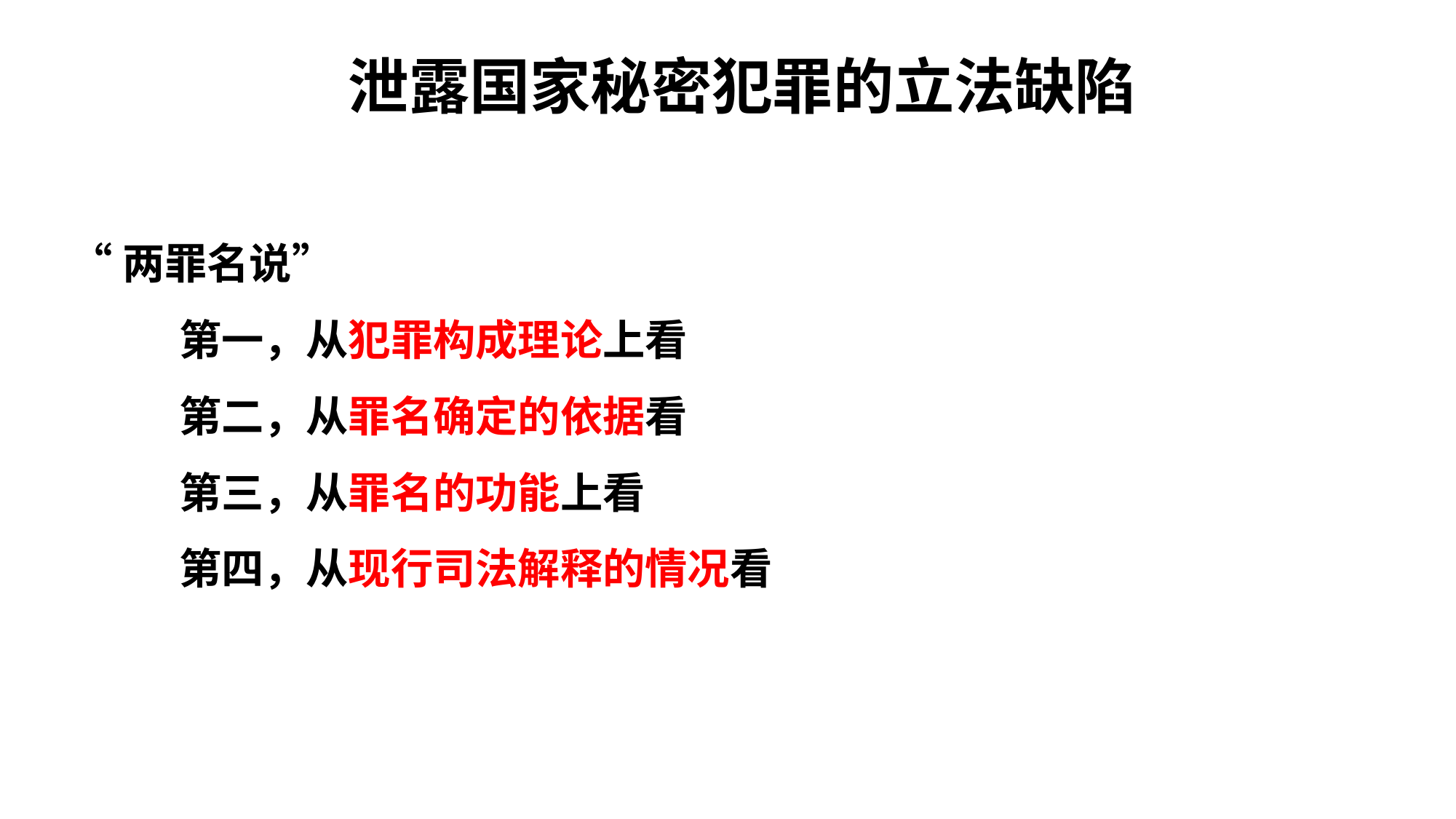

# 泄露国家秘密犯罪的立法缺陷
“两罪名说”
	第一，从犯罪构成理论上看
	第二，从罪名确定的依据看
	第三，从罪名的功能上看
	第四，从现行司法解释的情况看